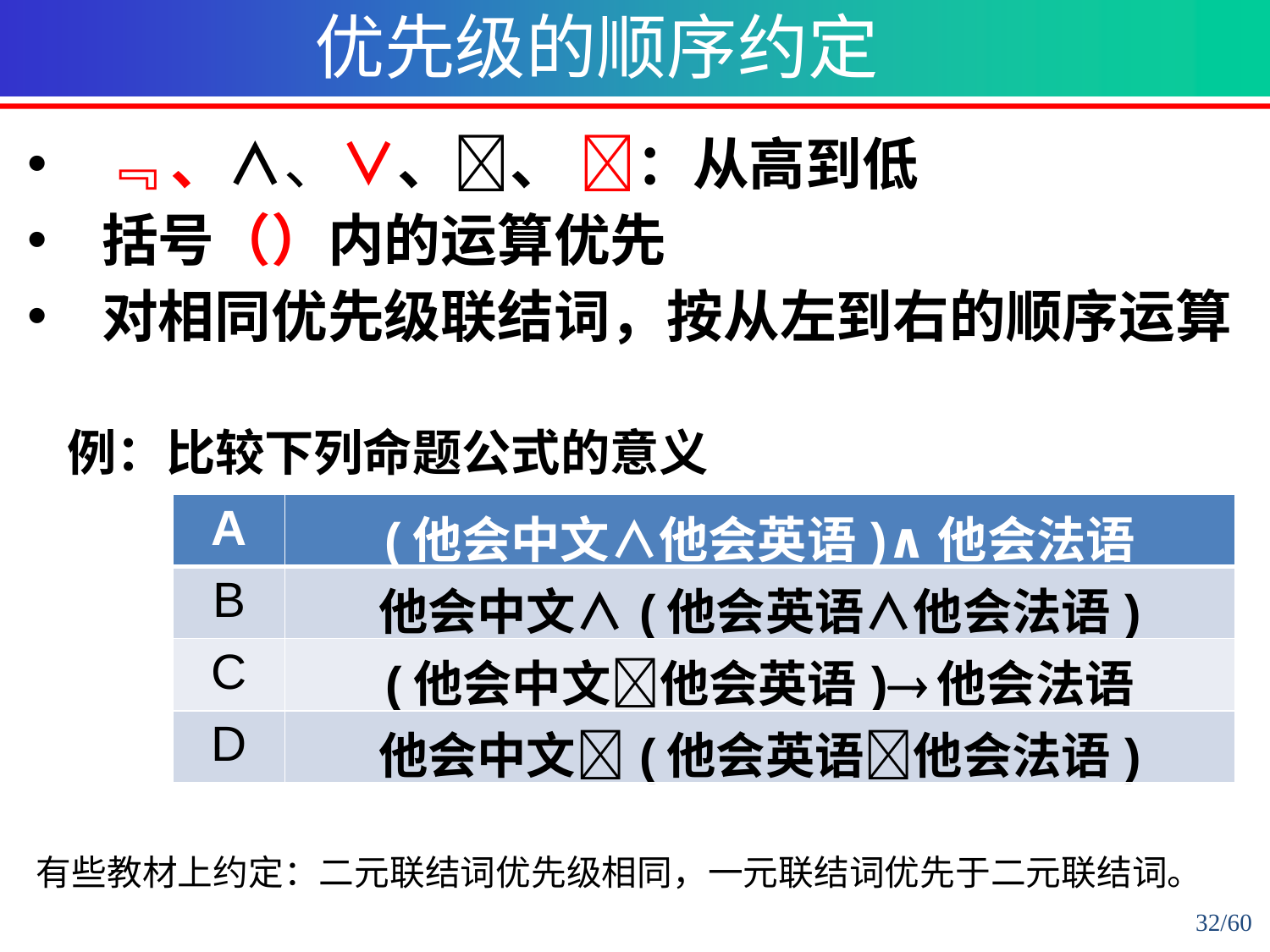

优先级的顺序约定
 ﹃ 、∧、∨、→、 ↔：从高到低
 括号（）内的运算优先
 对相同优先级联结词，按从左到右的顺序运算
例：比较下列命题公式的意义

| A | (他会中文∧他会英语)∧他会法语 |
| --- | --- |
| B | 他会中文∧(他会英语∧他会法语) |
| C | (他会中文→他会英语)→他会法语 |
| D | 他会中文→(他会英语→他会法语) |
有些教材上约定：二元联结词优先级相同，一元联结词优先于二元联结词。
32/60